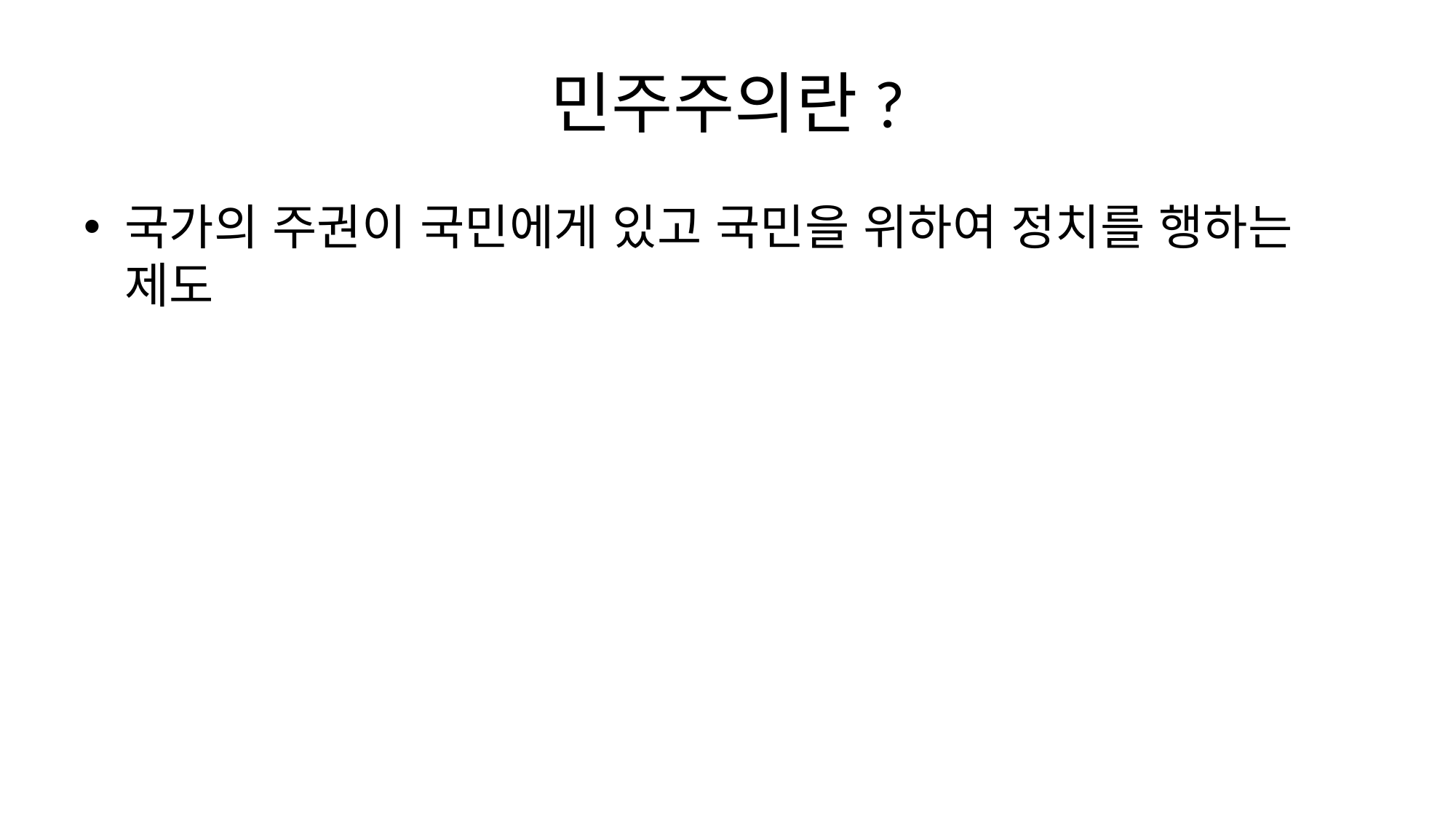

# 민주주의란?
국가의 주권이 국민에게 있고 국민을 위하여 정치를 행하는 제도